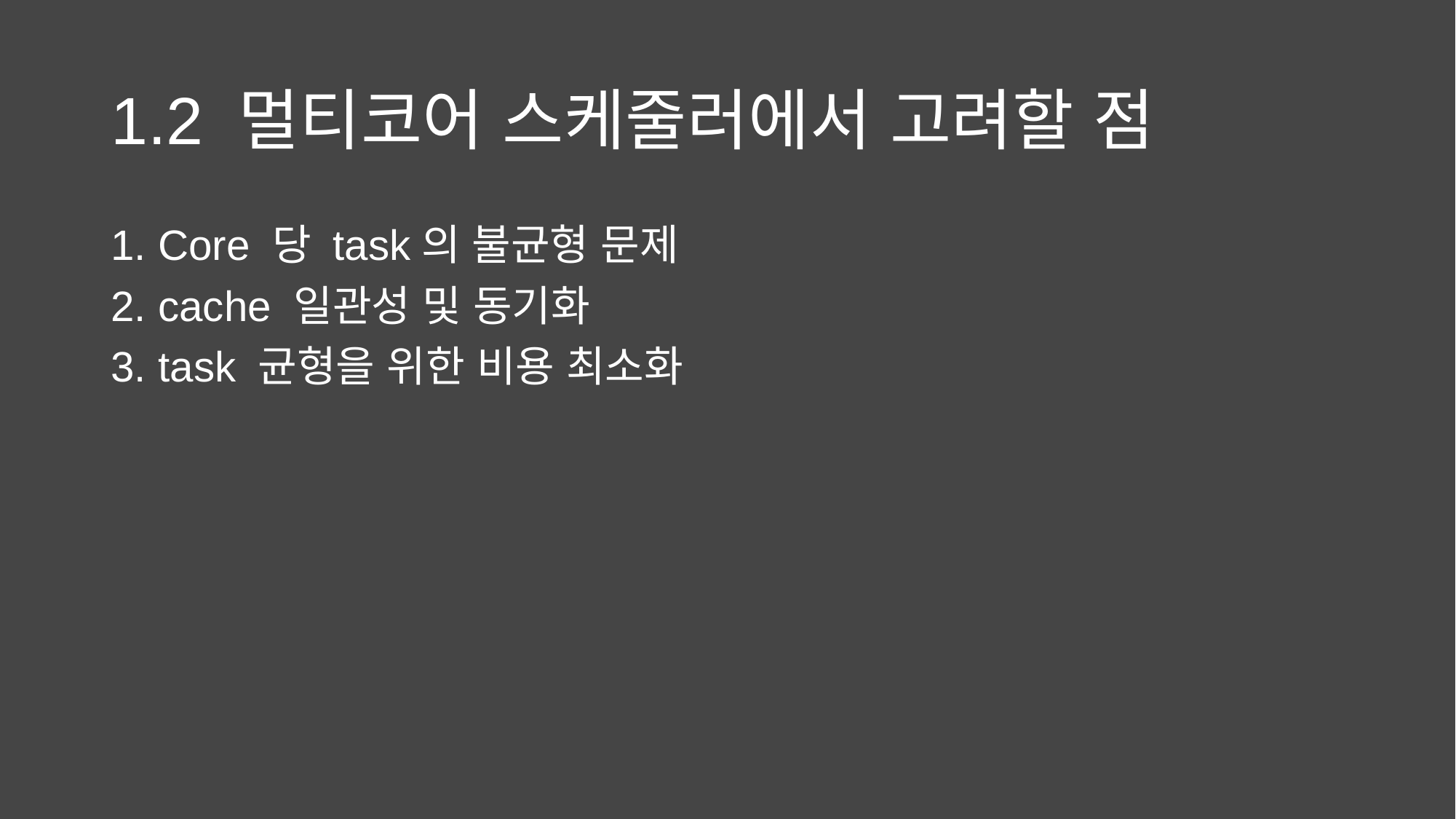

# 1.2 멀티코어 스케줄러에서 고려할 점
1. Core 당 task의 불균형 문제
2. cache 일관성 및 동기화
3. task 균형을 위한 비용 최소화